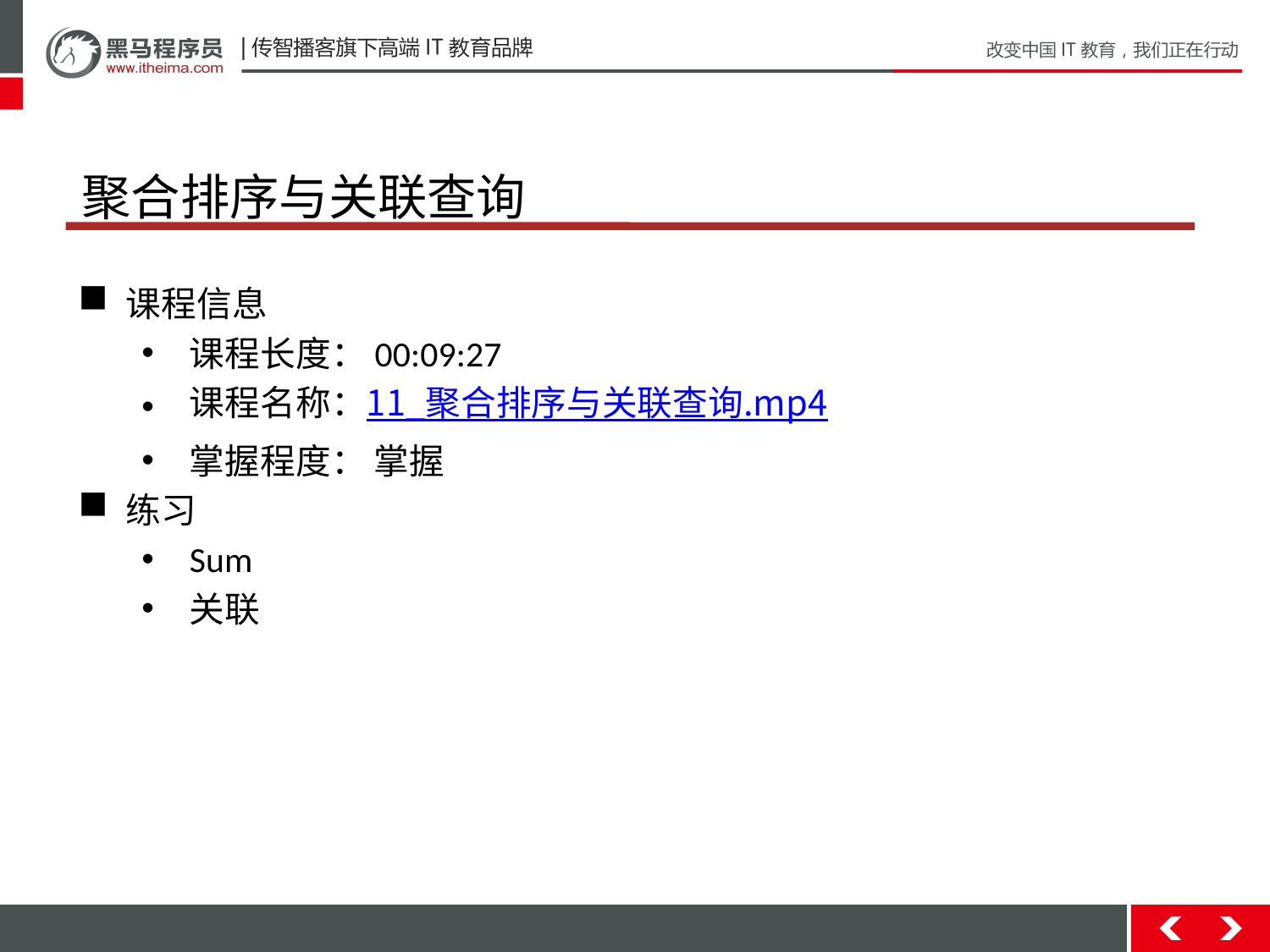

# 聚合排序与关联查询

课程信息
课程长度：00:09:27
课程名称：11_聚合排序与关联查询.mp4
掌握程度： 掌握
练习
Sum
关联